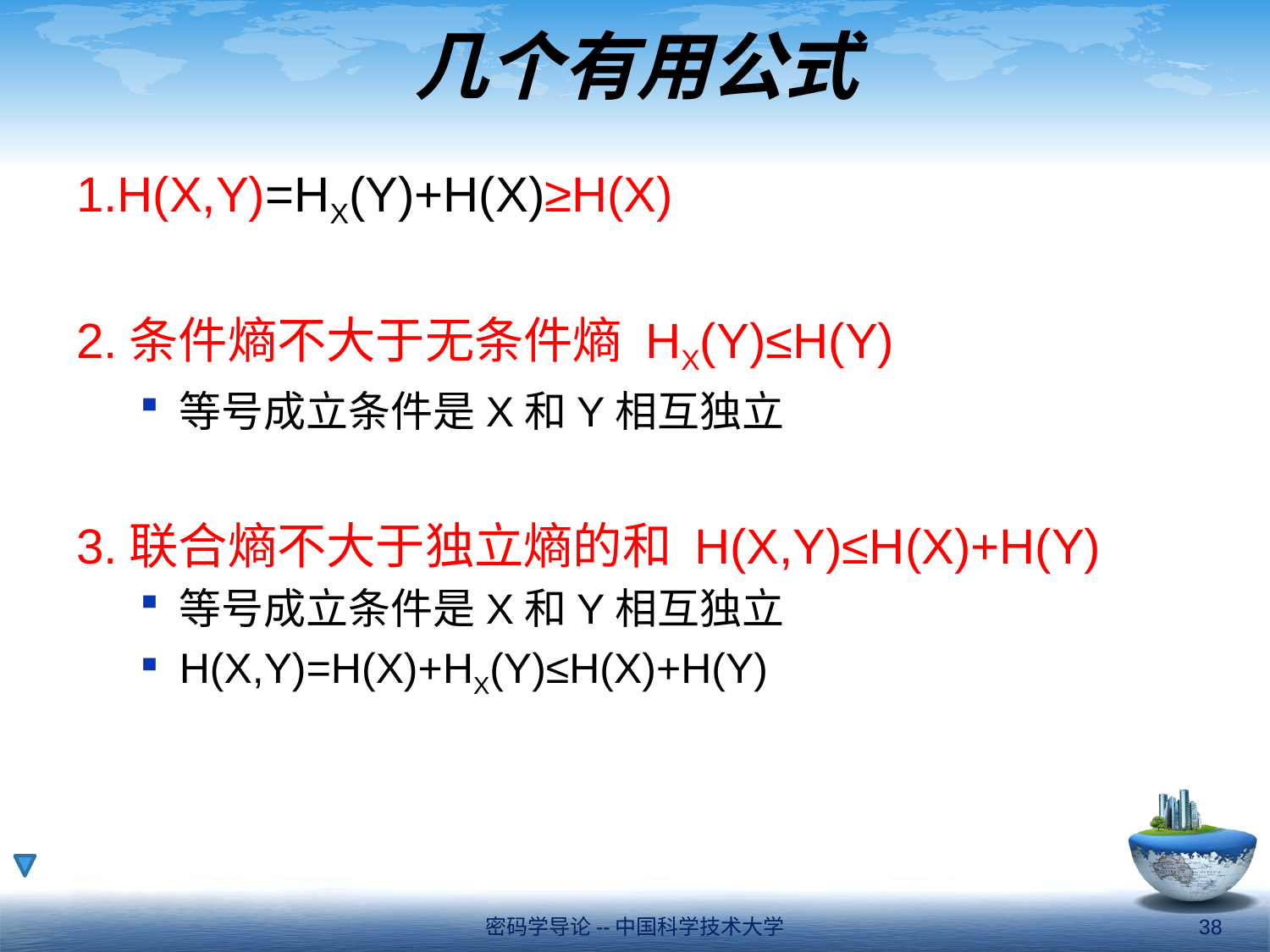

# 几个有用公式
1.H(X,Y)=HX(Y)+H(X)≥H(X)

2.条件熵不大于无条件熵 HX(Y)≤H(Y)
等号成立条件是X和Y相互独立

3.联合熵不大于独立熵的和 H(X,Y)≤H(X)+H(Y)
等号成立条件是X和Y相互独立
H(X,Y)=H(X)+HX(Y)≤H(X)+H(Y)

密码学导论--中国科学技术大学
38